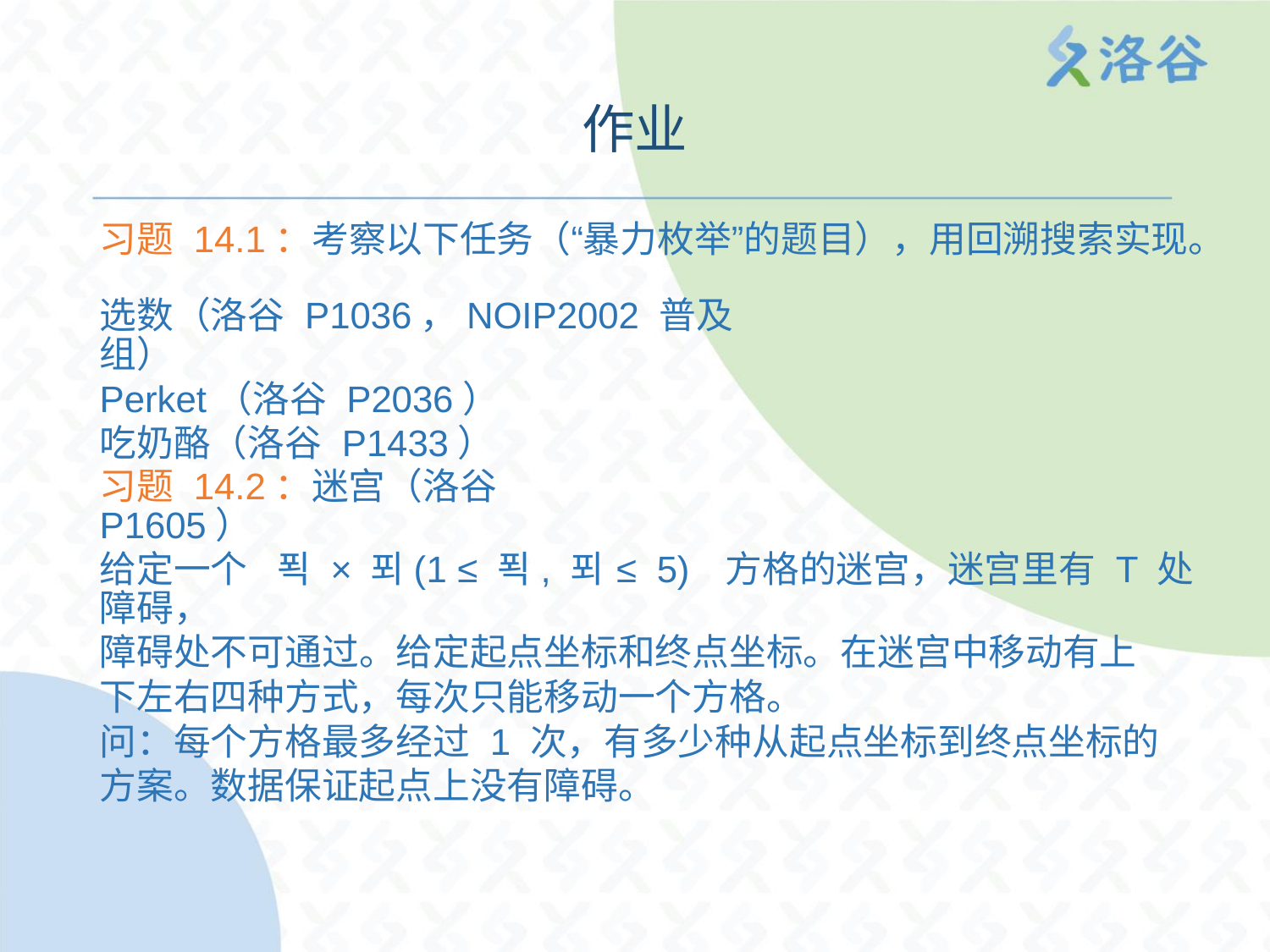

作业
习题 14.1：考察以下任务（“暴力枚举”的题目），用回溯搜索实现。
选数（洛谷 P1036，NOIP2002 普及组）
Perket（洛谷 P2036）
吃奶酪（洛谷 P1433）
习题 14.2：迷宫（洛谷 P1605）
给定一个 푁 × 푀(1 ≤ 푁, 푀 ≤ 5) 方格的迷宫，迷宫里有 T 处障碍，
障碍处不可通过。给定起点坐标和终点坐标。在迷宫中移动有上
下左右四种方式，每次只能移动一个方格。
问：每个方格最多经过 1 次，有多少种从起点坐标到终点坐标的
方案。数据保证起点上没有障碍。